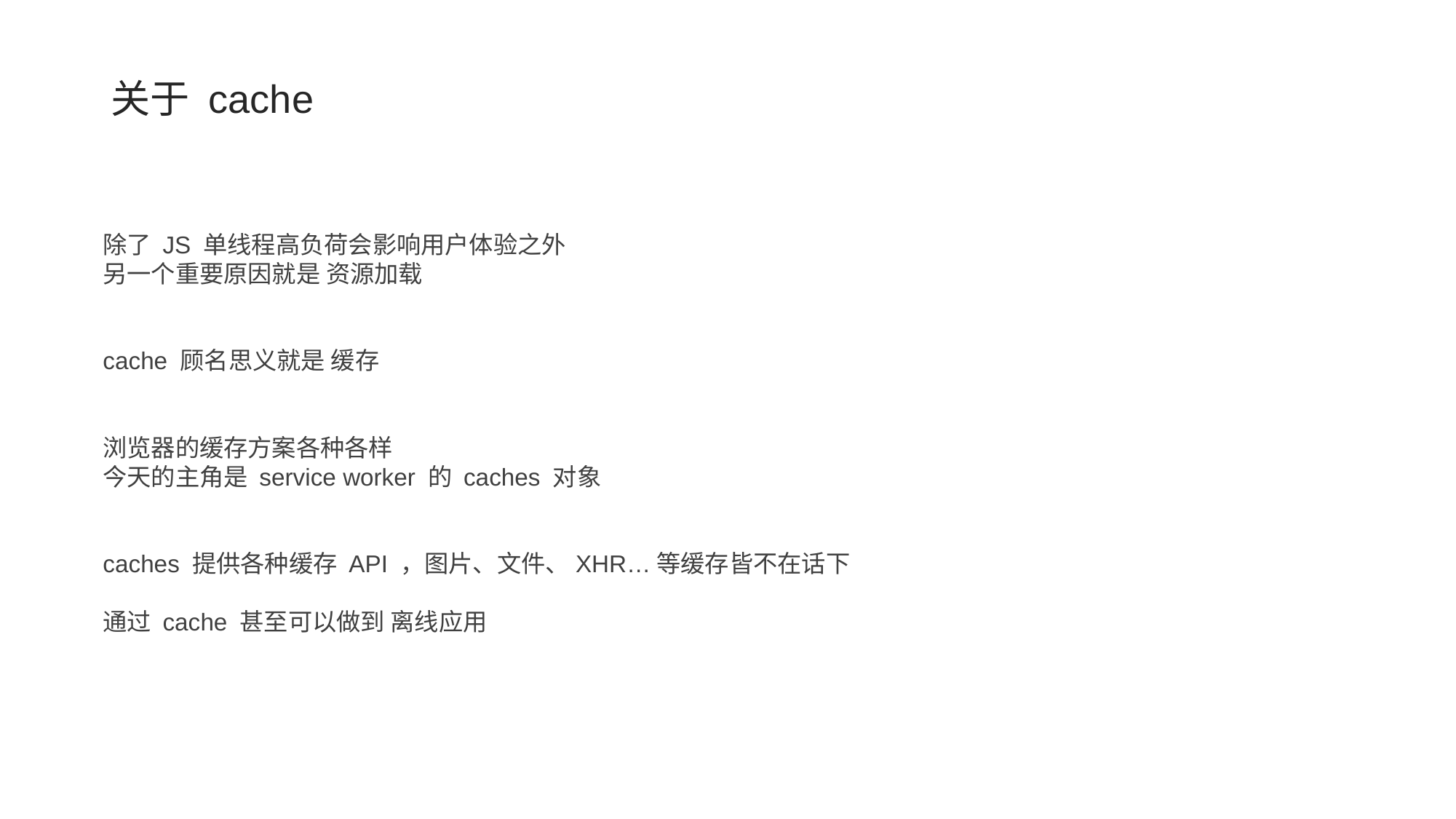

# 关于 cache
除了 JS 单线程高负荷会影响用户体验之外
另一个重要原因就是 资源加载

cache 顾名思义就是 缓存

浏览器的缓存方案各种各样
今天的主角是 service worker 的 caches 对象

caches 提供各种缓存 API ，图片、文件、XHR…等缓存皆不在话下

通过 cache 甚至可以做到 离线应用